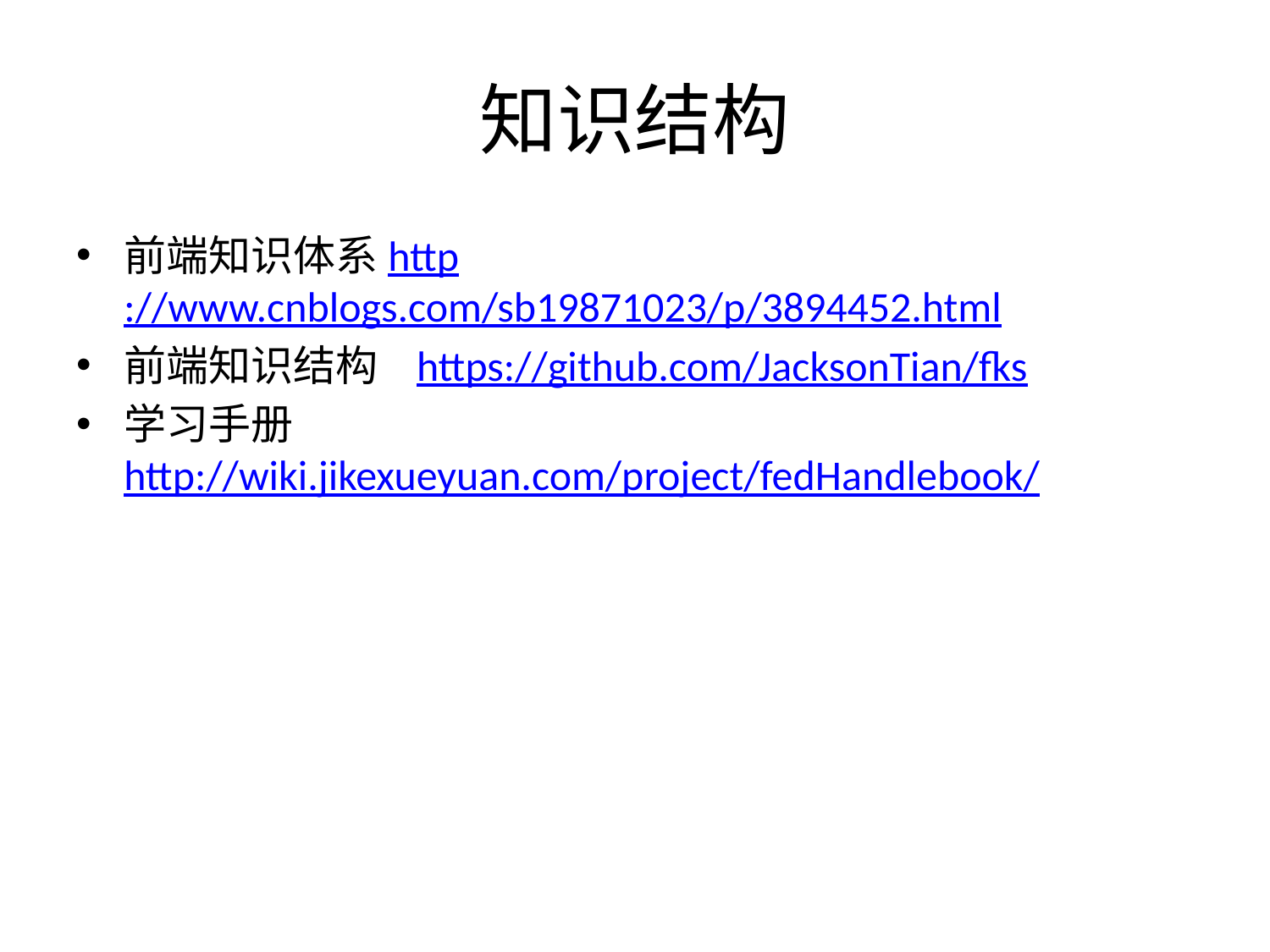

# 知识结构
前端知识体系http://www.cnblogs.com/sb19871023/p/3894452.html
前端知识结构   https://github.com/JacksonTian/fks
学习手册   http://wiki.jikexueyuan.com/project/fedHandlebook/